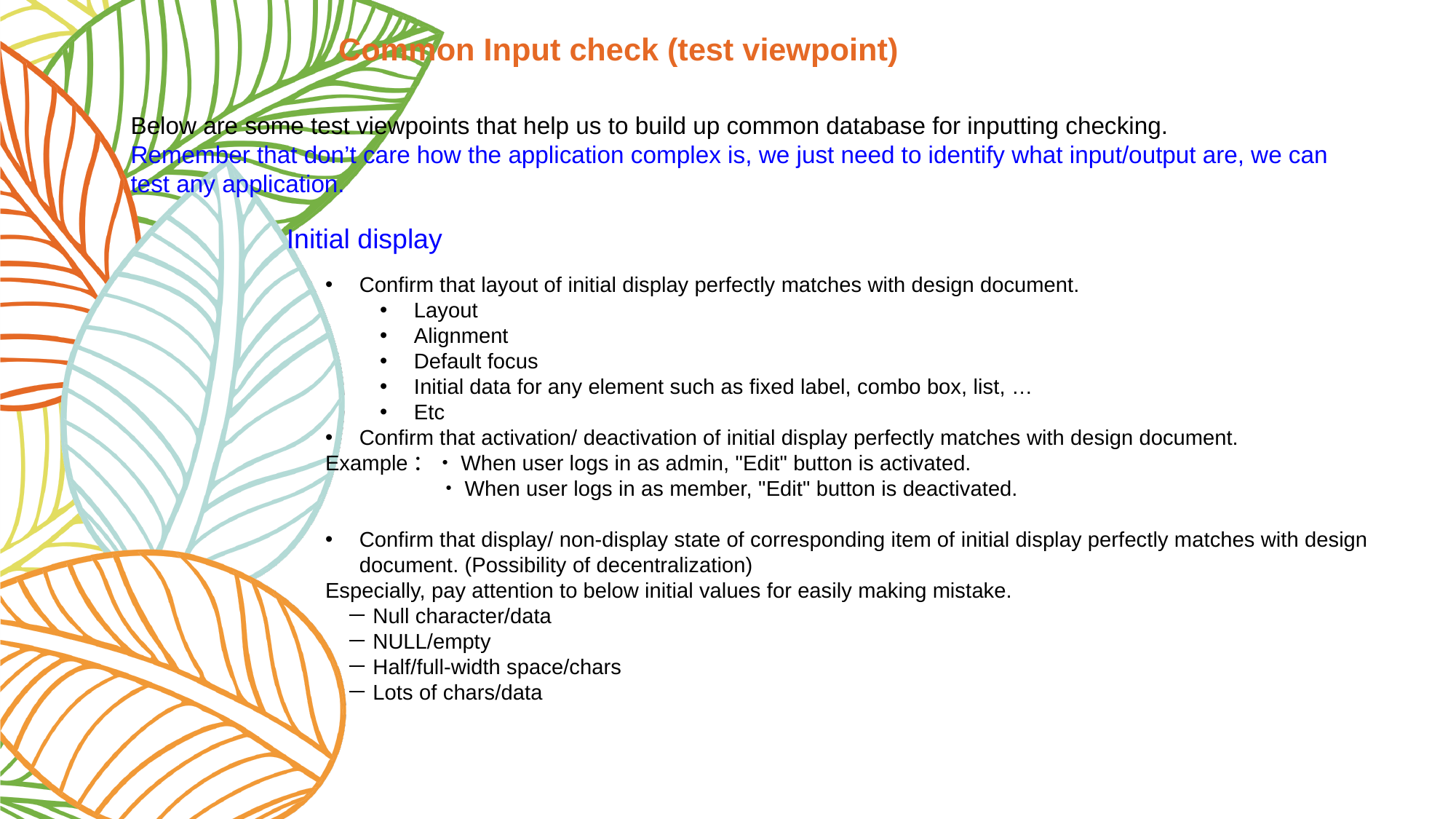

# Common Input check (test viewpoint)
Below are some test viewpoints that help us to build up common database for inputting checking.
Remember that don’t care how the application complex is, we just need to identify what input/output are, we can test any application.
Initial display
Confirm that layout of initial display perfectly matches with design document.
Layout
Alignment
Default focus
Initial data for any element such as fixed label, combo box, list, …
Etc
Confirm that activation/ deactivation of initial display perfectly matches with design document.
Example：・When user logs in as admin, "Edit" button is activated.
                  ・When user logs in as member, "Edit" button is deactivated.

Confirm that display/ non-display state of corresponding item of initial display perfectly matches with design document. (Possibility of decentralization)
Especially, pay attention to below initial values for easily making mistake.
　－Null character/data
　－NULL/empty
　－Half/full-width space/chars
　－Lots of chars/data